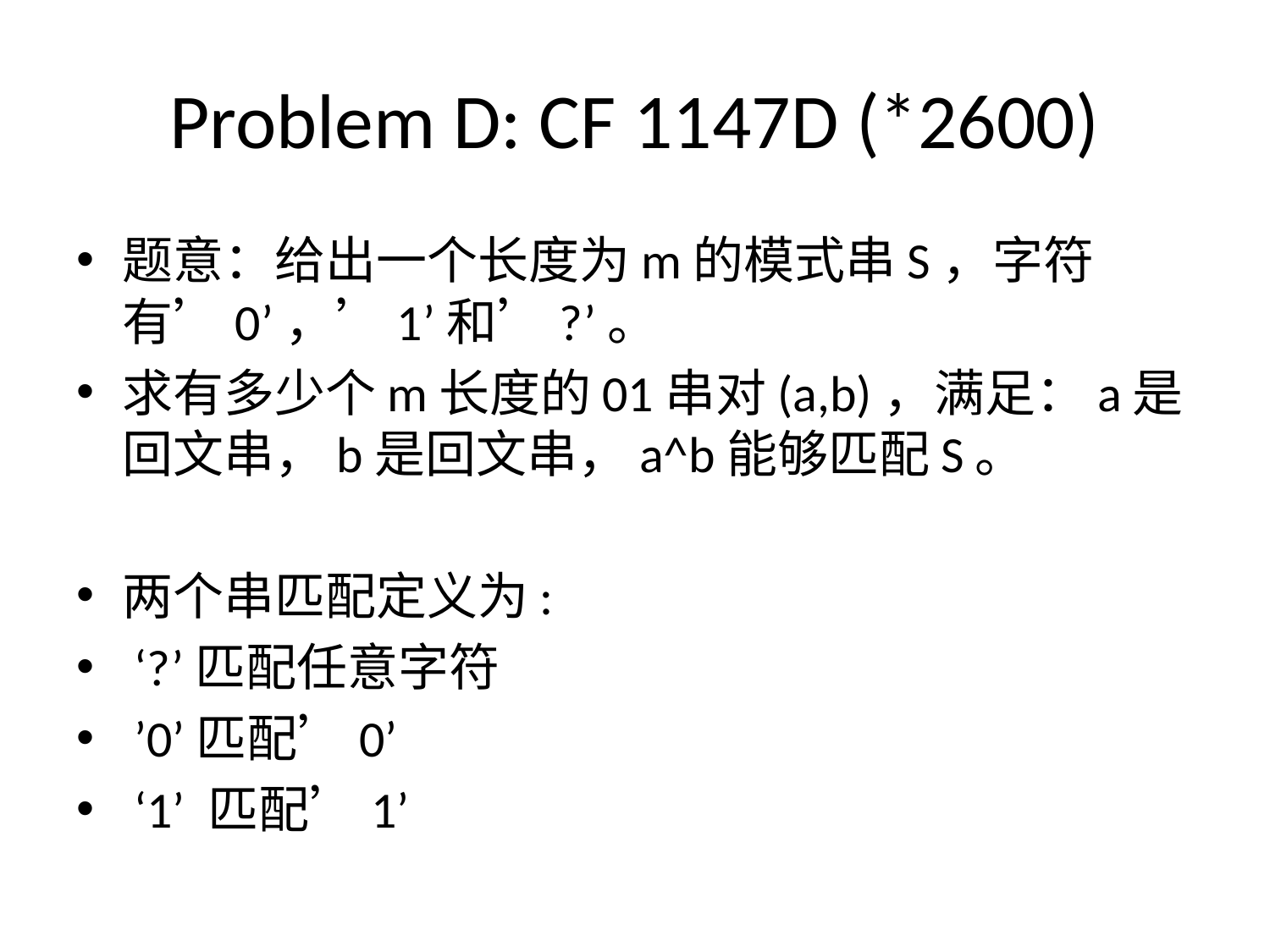

# Problem D: CF 1147D (*2600)
题意：给出一个长度为m的模式串S，字符有’0’，’1’和’?’。
求有多少个m长度的01串对(a,b)，满足：a是回文串，b是回文串，a^b能够匹配S。

两个串匹配定义为:
 ‘?’匹配任意字符
 ’0’匹配’0’
 ‘1’ 匹配’1’